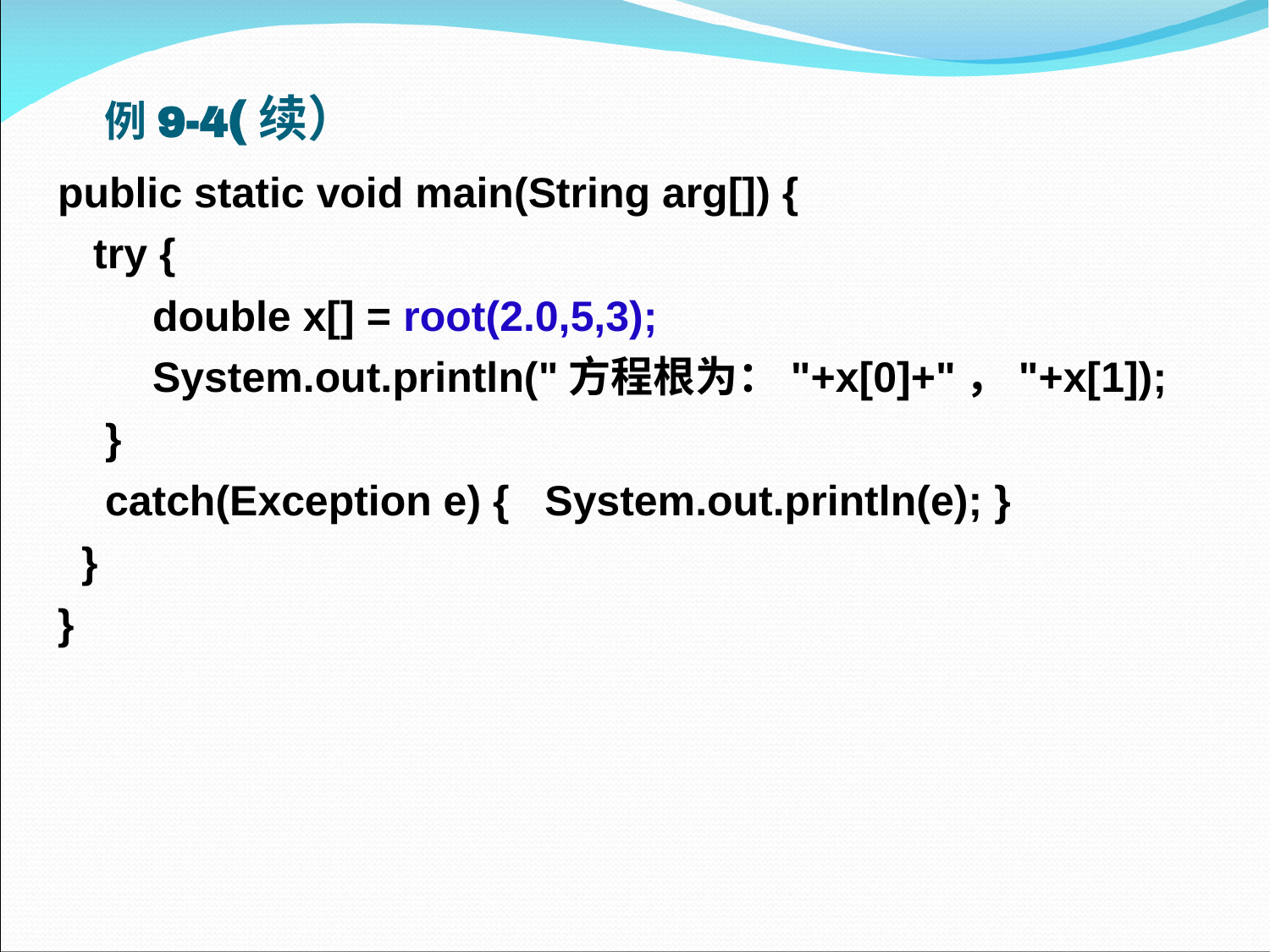

# 例9-4(续）
public static void main(String arg[]) {
   try {
        double x[] = root(2.0,5,3);
        System.out.println("方程根为："+x[0]+"，"+x[1]);
    }
    catch(Exception e) {   System.out.println(e); }
  }
}